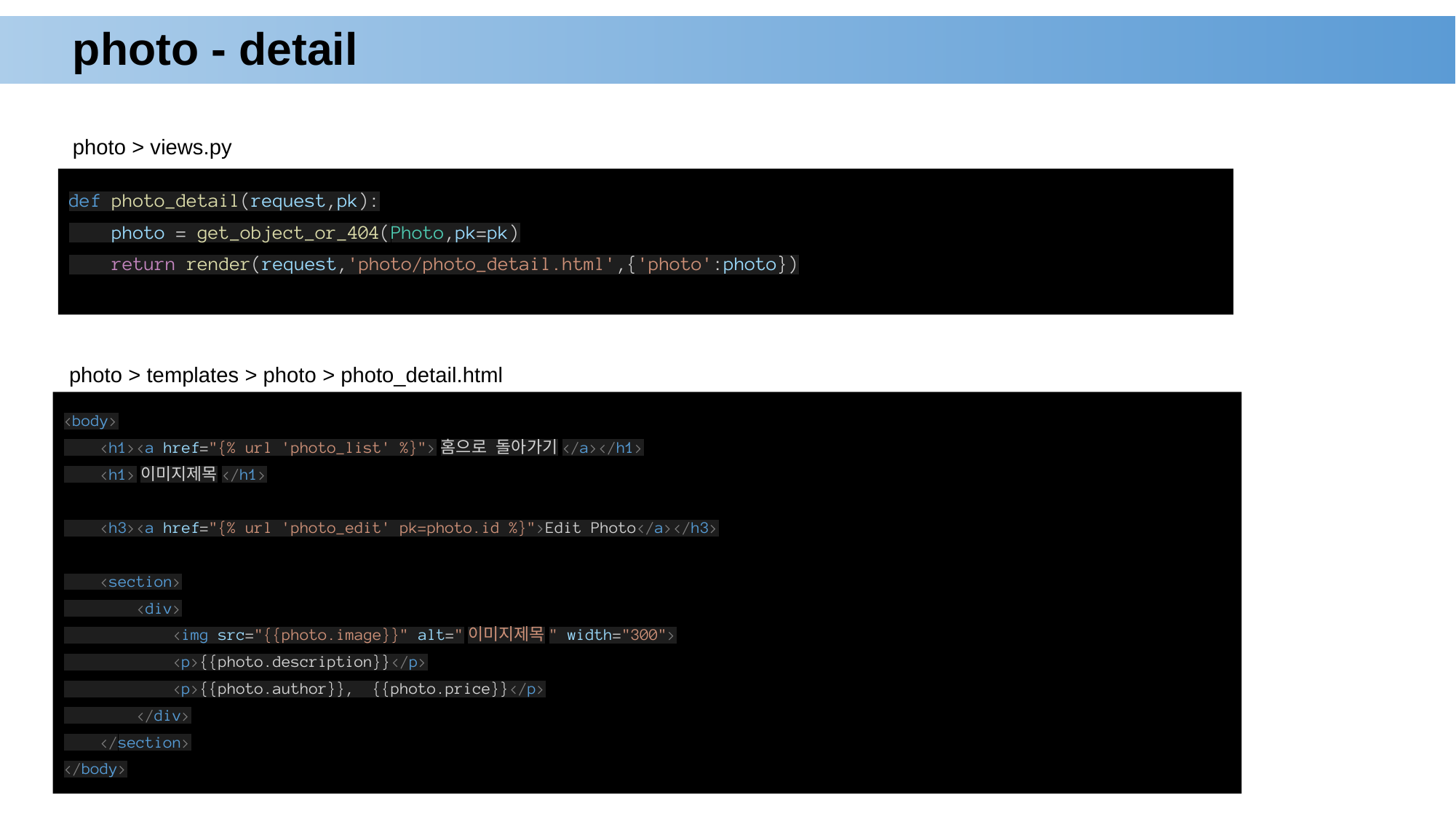

# photo - detail
photo > views.py
def photo_detail(request,pk):
    photo = get_object_or_404(Photo,pk=pk)
    return render(request,'photo/photo_detail.html',{'photo':photo})

photo > templates > photo > photo_detail.html
<body>
    <h1><a href="{% url 'photo_list' %}">홈으로 돌아가기</a></h1>
    <h1>이미지제목</h1>

    <h3><a href="{% url 'photo_edit' pk=photo.id %}">Edit Photo</a></h3>

    <section>
        <div>
            <img src="{{photo.image}}" alt="이미지제목" width="300">
            <p>{{photo.description}}</p>
            <p>{{photo.author}},  {{photo.price}}</p>
        </div>
    </section>
</body>